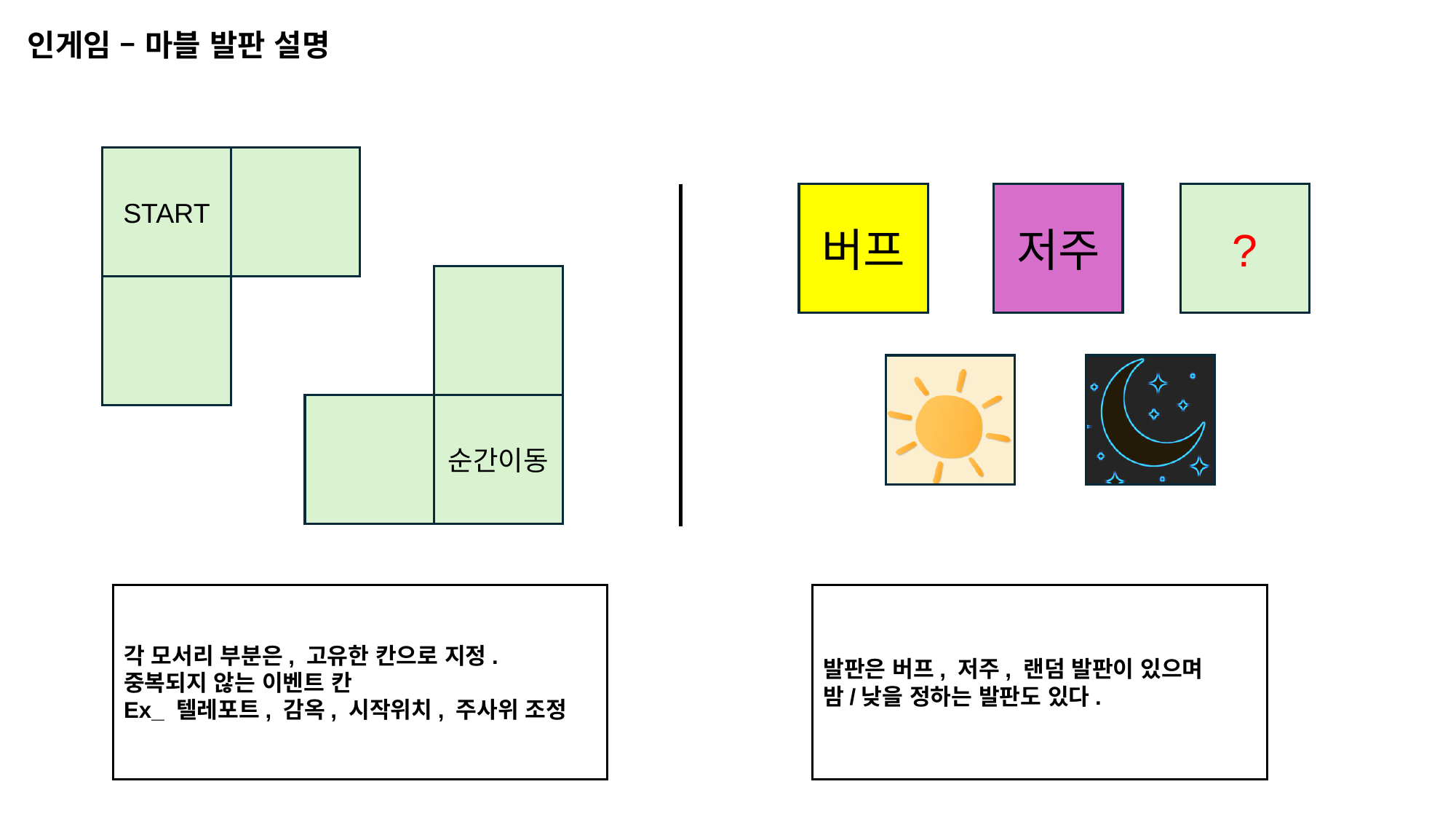

인게임 – 마블 발판 설명
START

버프
저주
?

순간이동
각 모서리 부분은, 고유한 칸으로 지정.
중복되지 않는 이벤트 칸
Ex_ 텔레포트, 감옥, 시작위치, 주사위 조정
발판은 버프, 저주, 랜덤 발판이 있으며
밤/낮을 정하는 발판도 있다.